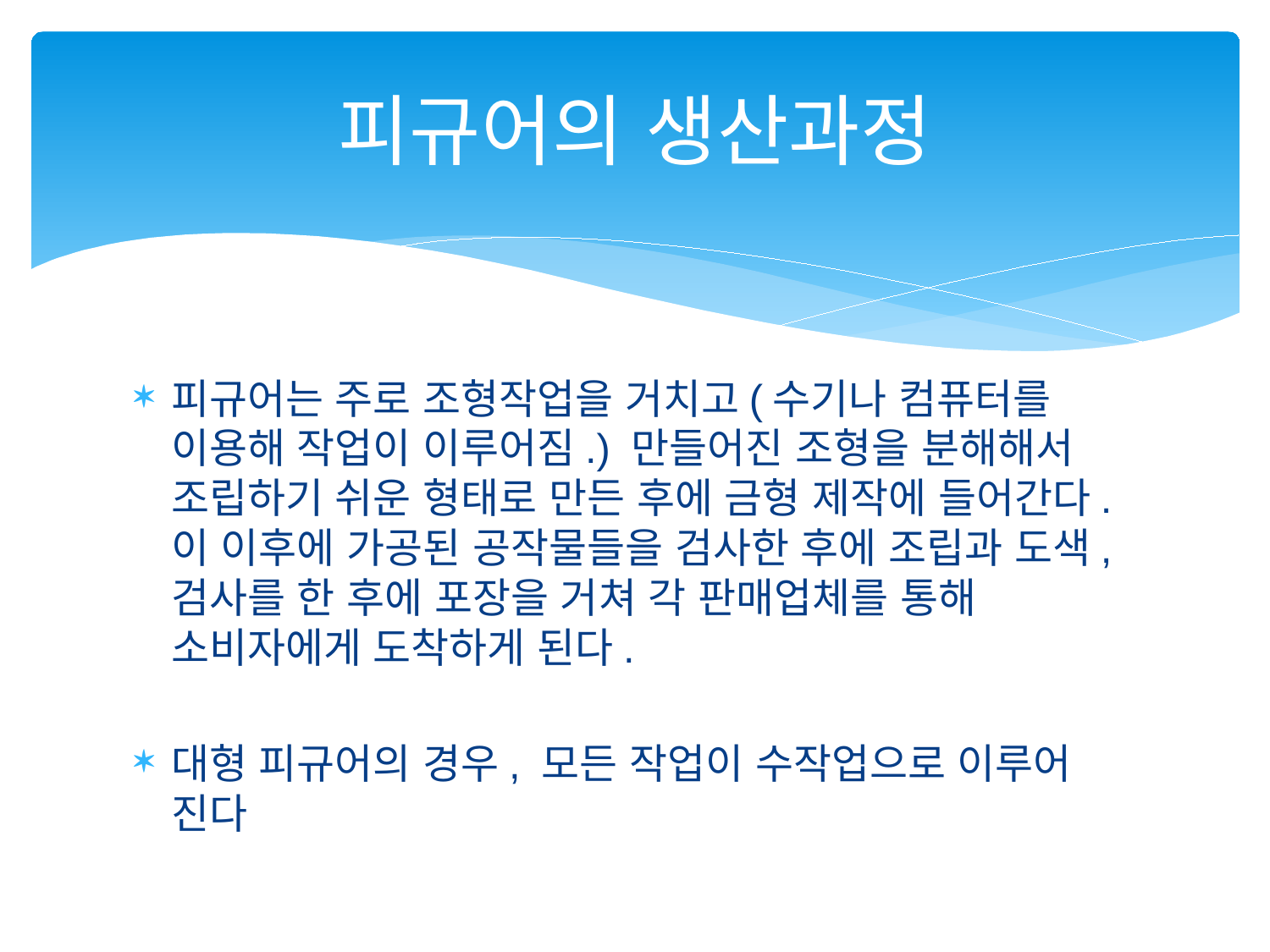

# 피규어의 생산과정
피규어는 주로 조형작업을 거치고(수기나 컴퓨터를 이용해 작업이 이루어짐.) 만들어진 조형을 분해해서 조립하기 쉬운 형태로 만든 후에 금형 제작에 들어간다. 이 이후에 가공된 공작물들을 검사한 후에 조립과 도색, 검사를 한 후에 포장을 거쳐 각 판매업체를 통해 소비자에게 도착하게 된다.

대형 피규어의 경우, 모든 작업이 수작업으로 이루어 진다